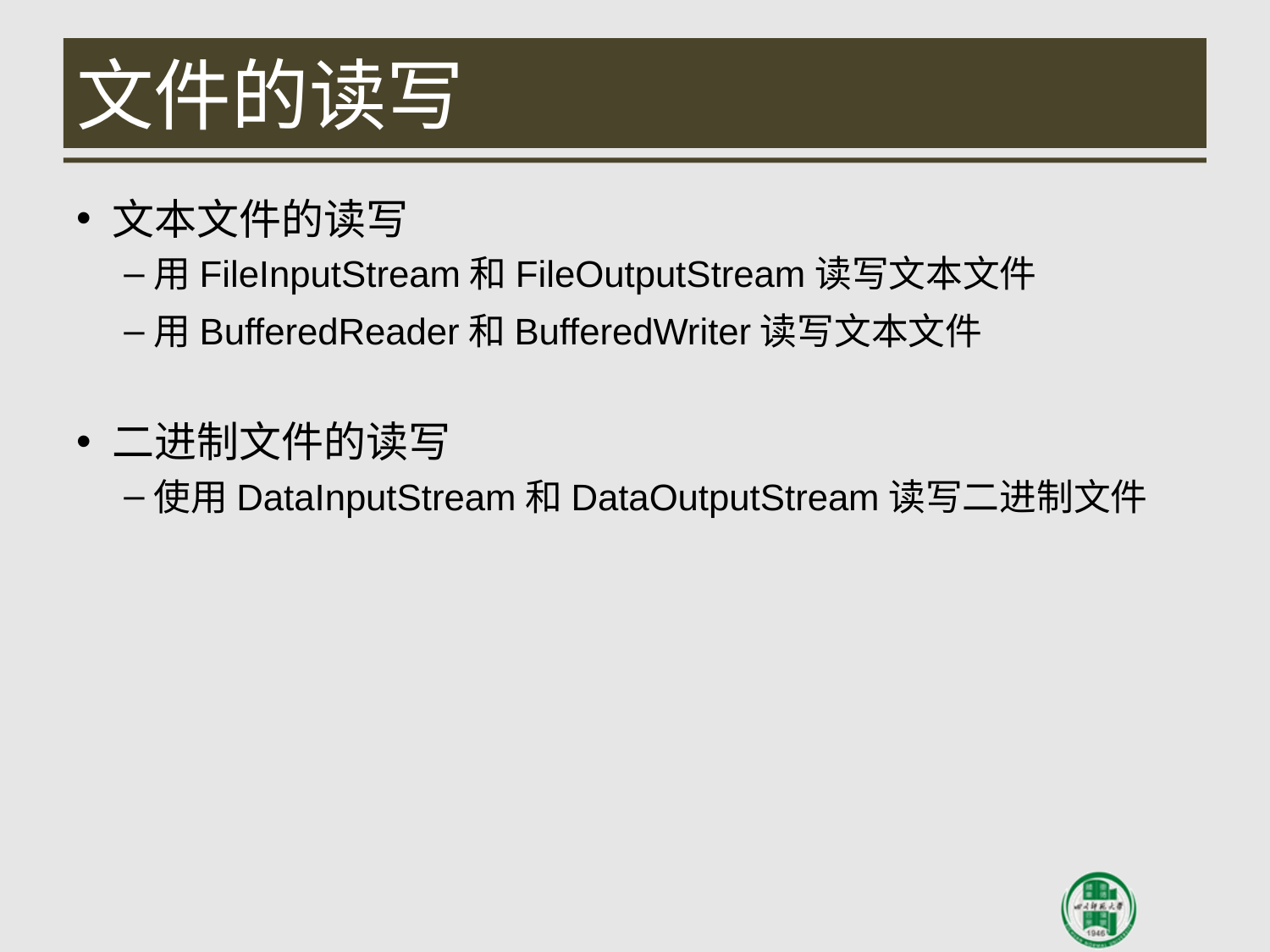

# 文件的读写
文本文件的读写
用FileInputStream和FileOutputStream读写文本文件
用BufferedReader和BufferedWriter读写文本文件

二进制文件的读写
使用DataInputStream和DataOutputStream读写二进制文件